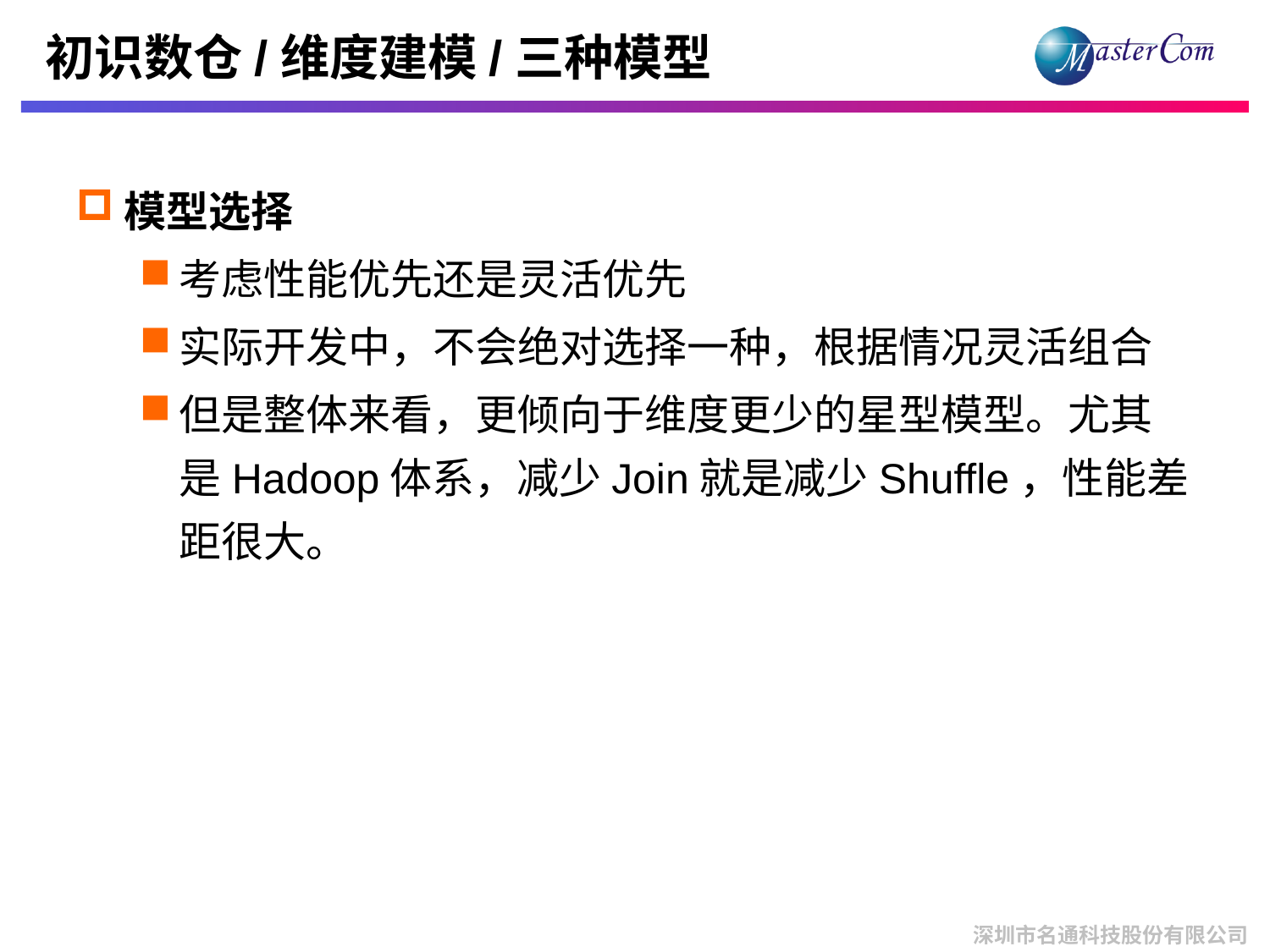

# 初识数仓/维度建模/三种模型
模型选择
考虑性能优先还是灵活优先
实际开发中，不会绝对选择一种，根据情况灵活组合
但是整体来看，更倾向于维度更少的星型模型。尤其是Hadoop体系，减少Join就是减少Shuffle，性能差距很大。